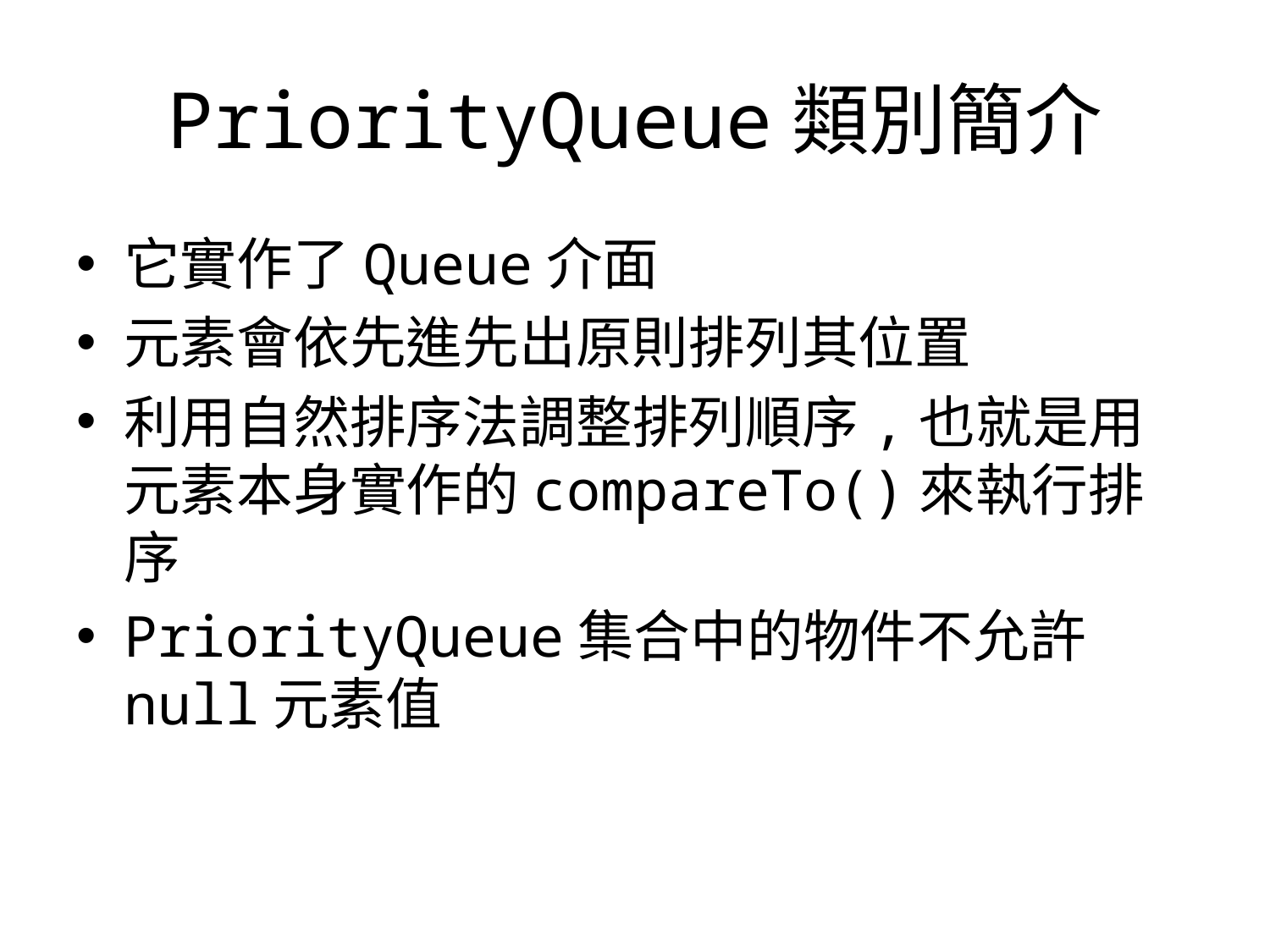

# PriorityQueue類別簡介
它實作了Queue介面
元素會依先進先出原則排列其位置
利用自然排序法調整排列順序,也就是用元素本身實作的compareTo()來執行排序
PriorityQueue集合中的物件不允許null元素值